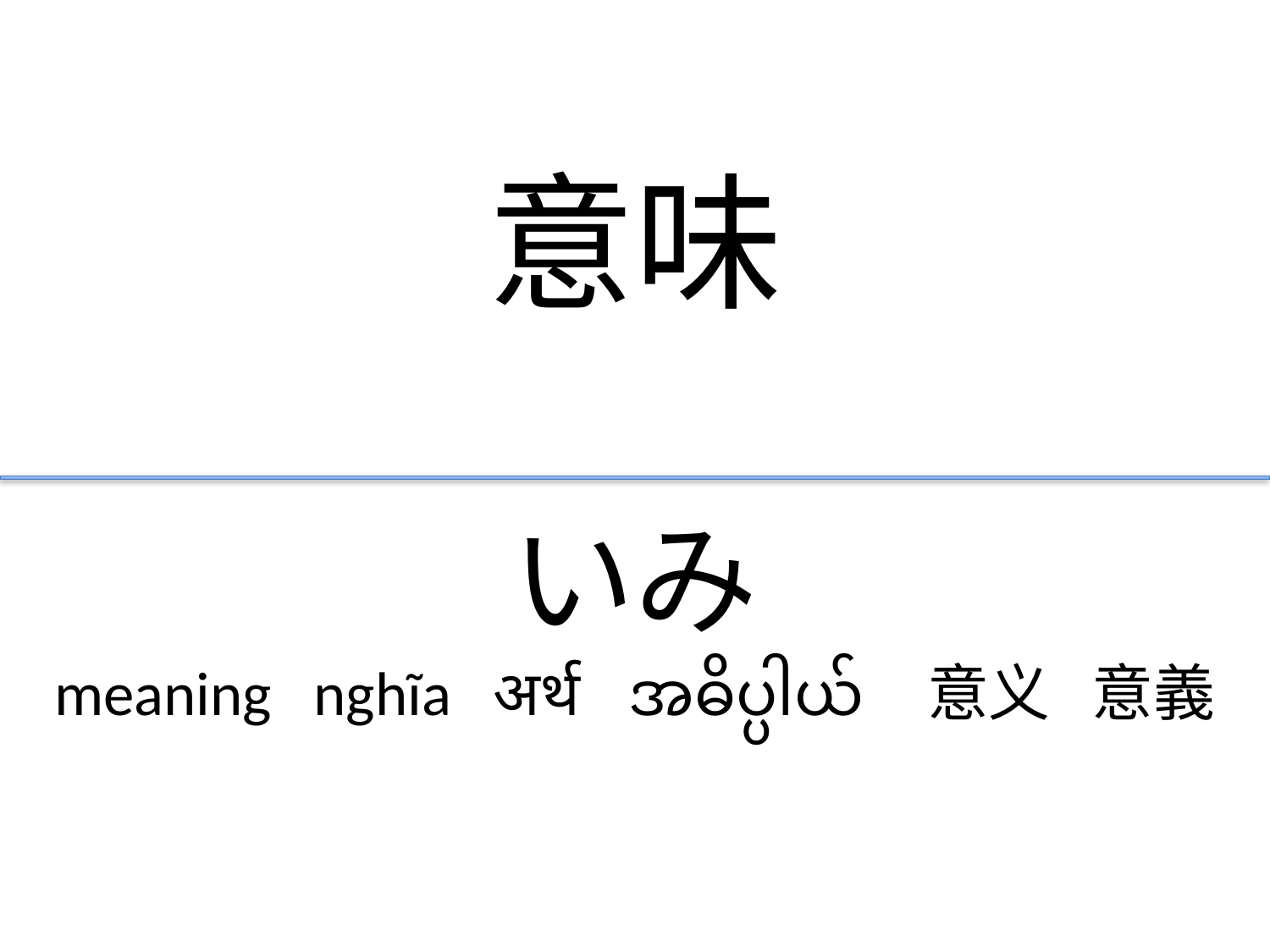

意味

いみ
meaning   nghĩa   अर्थ   အဓိပ္ပါယ်   意义   意義